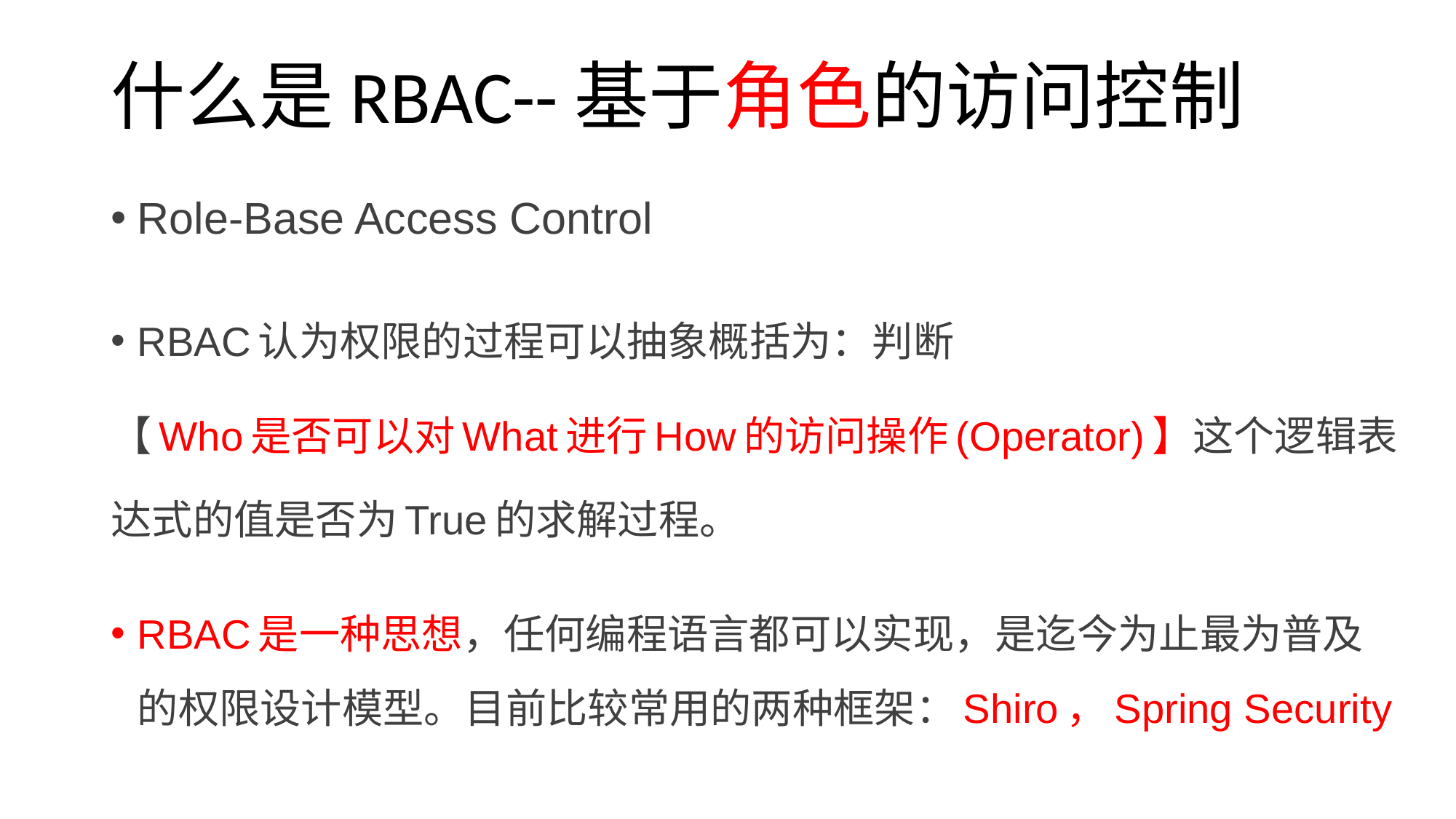

# 什么是RBAC--基于角色的访问控制
Role-Base Access Control

RBAC认为权限的过程可以抽象概括为：判断
【Who是否可以对What进行How的访问操作(Operator)】这个逻辑表达式的值是否为True的求解过程。

RBAC是一种思想，任何编程语言都可以实现，是迄今为止最为普及的权限设计模型。目前比较常用的两种框架：Shiro，Spring Security